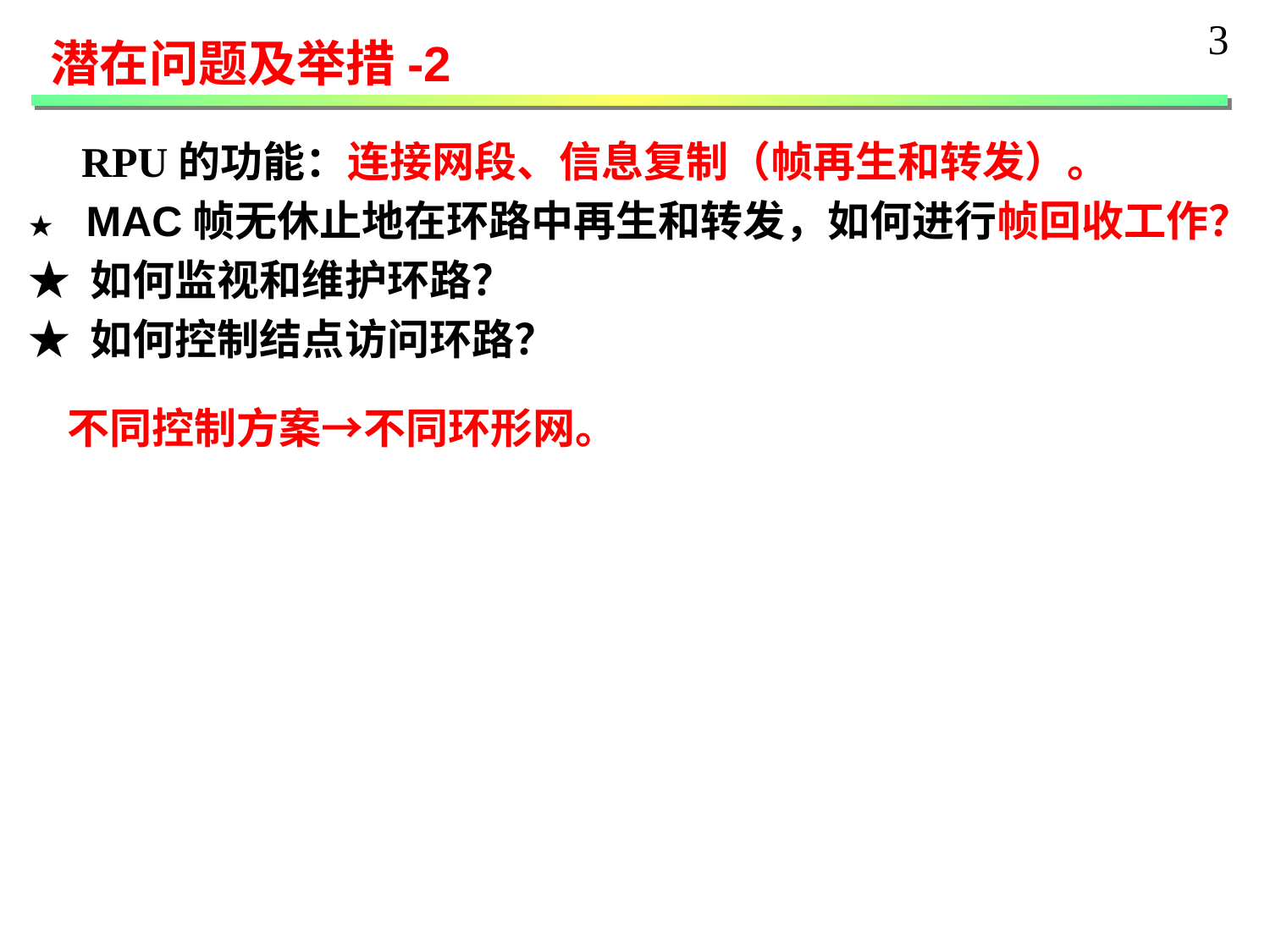

3
 潜在问题及举措-2

     RPU的功能：连接网段、信息复制（帧再生和转发）。
★   MAC帧无休止地在环路中再生和转发，如何进行帧回收工作？
★ 如何监视和维护环路？
★ 如何控制结点访问环路？

   不同控制方案→不同环形网。